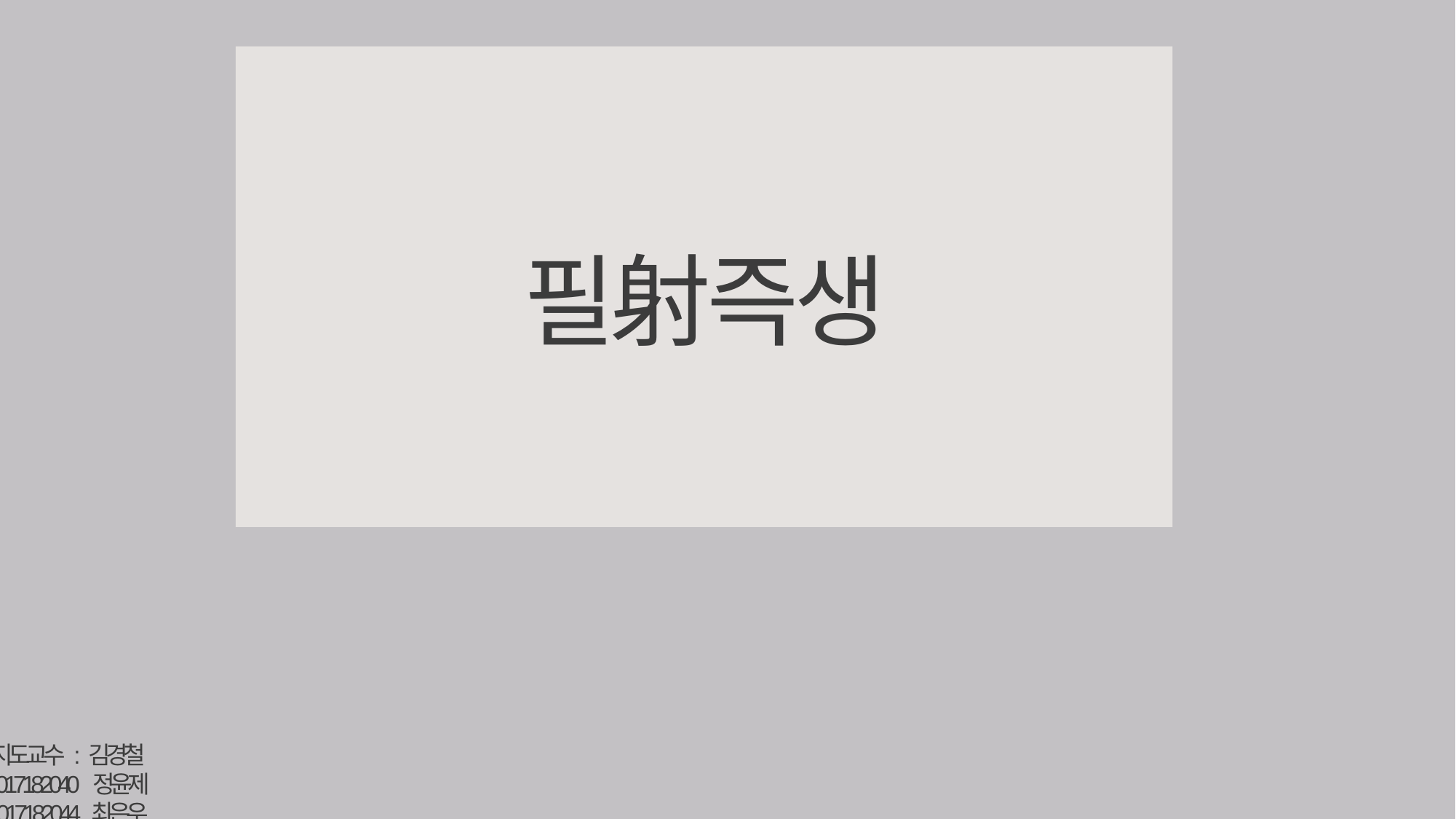

필射즉생
지도교수 : 김경철
2017182040   정윤제
2017182044  최은우